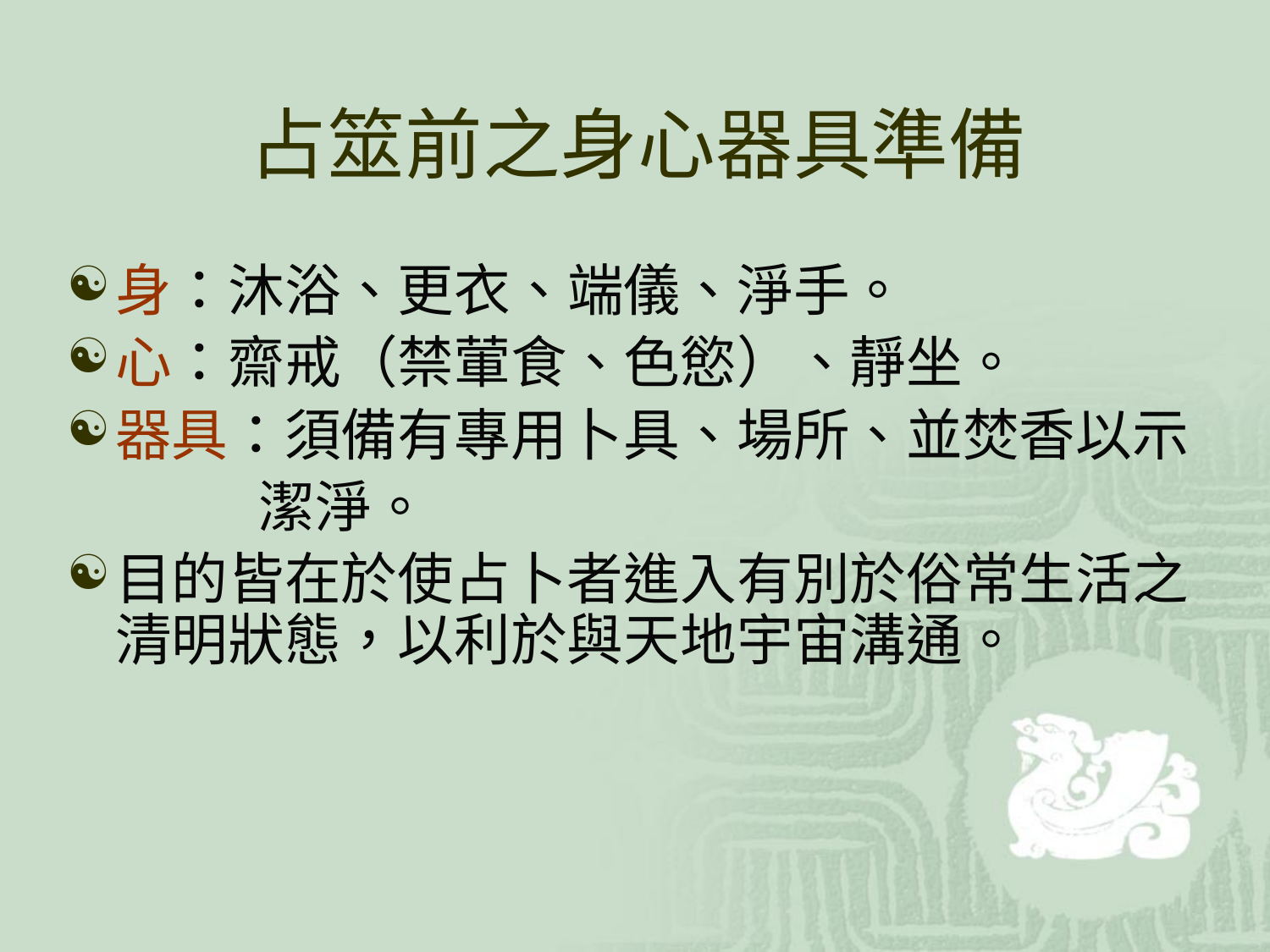

# 占筮前之身心器具準備
身：沐浴、更衣、端儀、淨手。
心：齋戒（禁葷食、色慾）、靜坐。
器具：須備有專用卜具、場所、並焚香以示
              潔淨。
目的皆在於使占卜者進入有別於俗常生活之清明狀態，以利於與天地宇宙溝通。